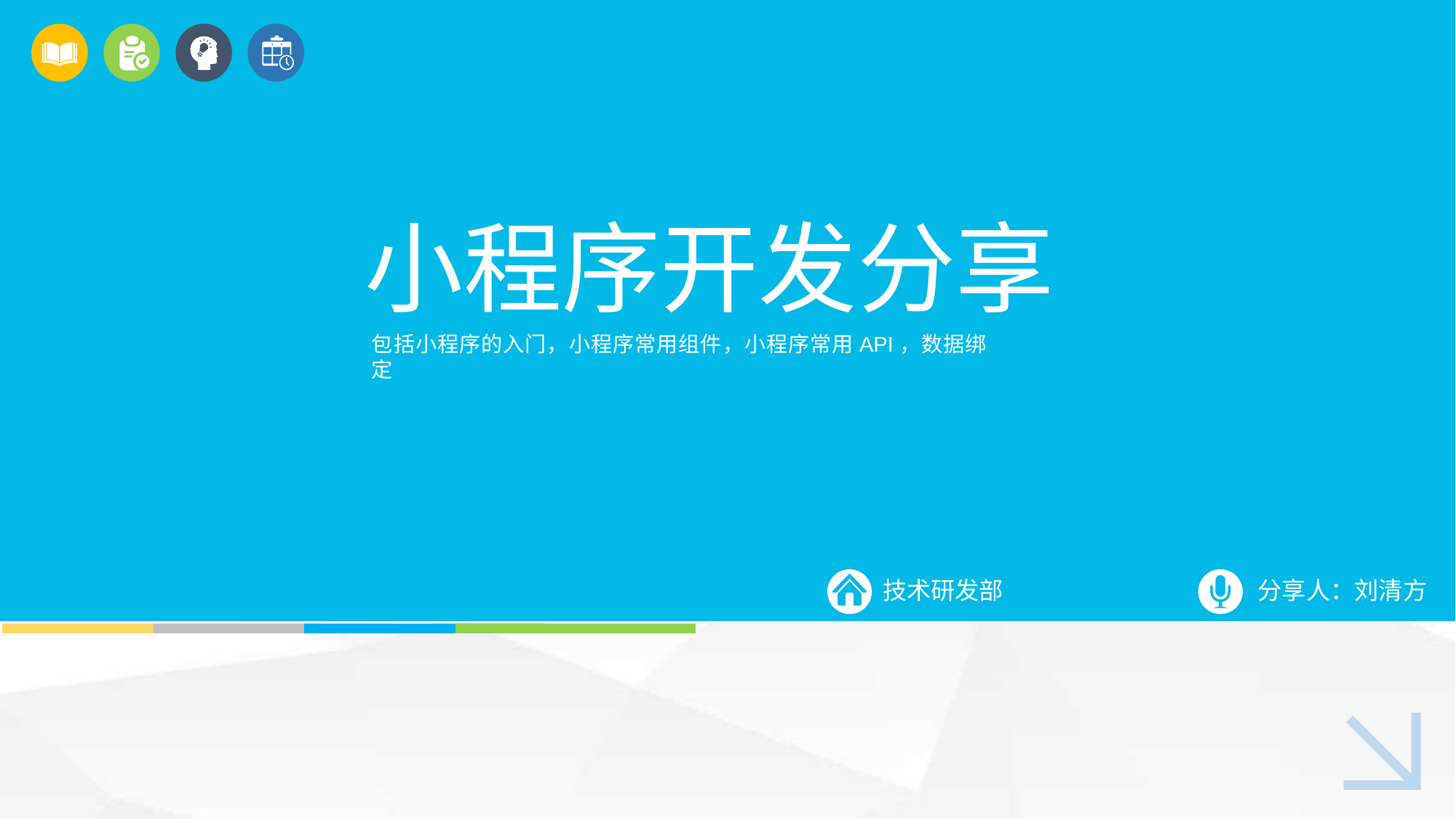

小程序开发分享
包括小程序的入门，小程序常用组件，小程序常用API，数据绑定

技术研发部
分享人：刘清方

延时符